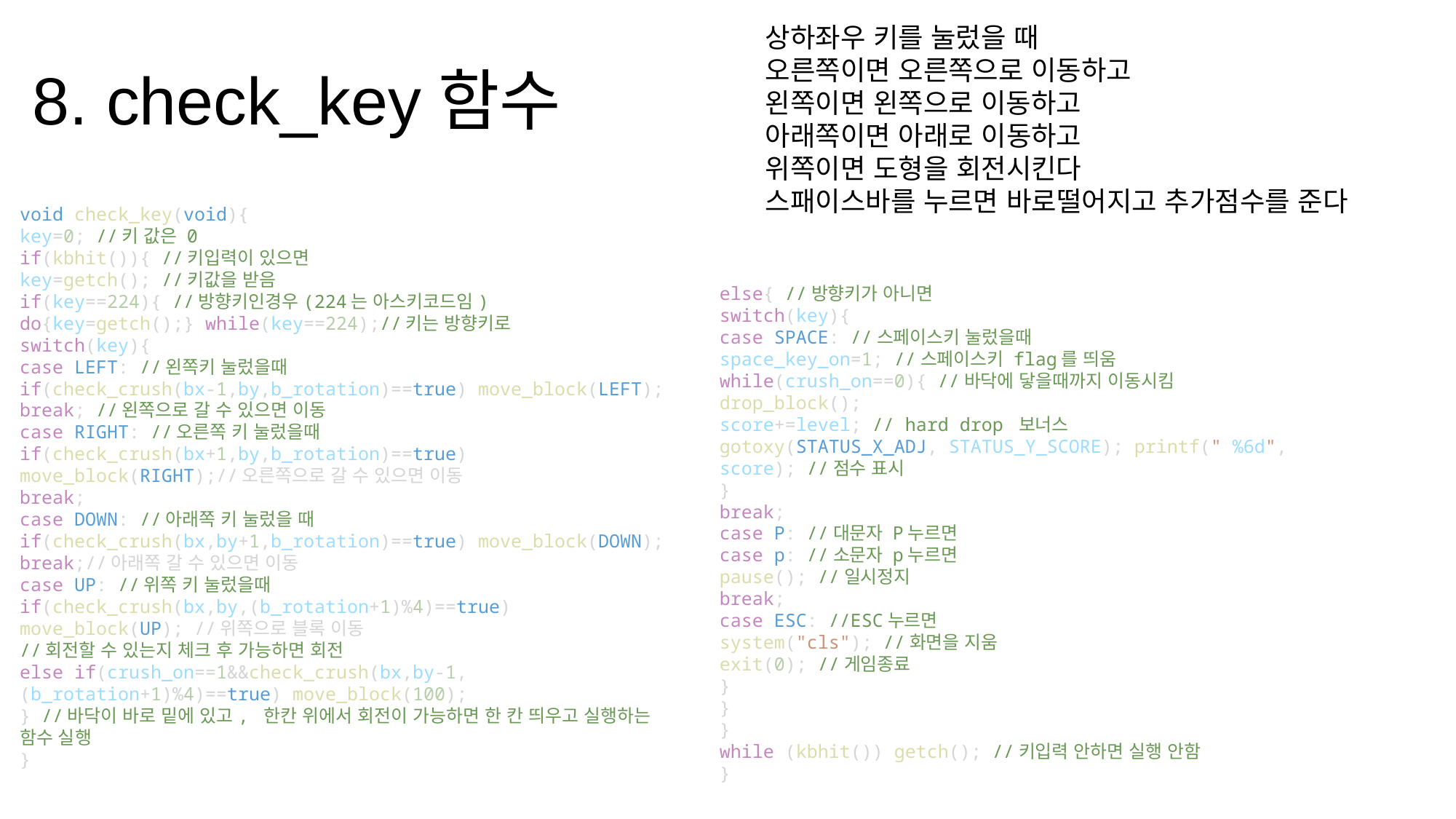

상하좌우 키를 눌렀을 때
오른쪽이면 오른쪽으로 이동하고
왼쪽이면 왼쪽으로 이동하고
아래쪽이면 아래로 이동하고
위쪽이면 도형을 회전시킨다
스패이스바를 누르면 바로떨어지고 추가점수를 준다
# 8. check_key함수
void check_key(void){
key=0; //키 값은 0
if(kbhit()){ //키입력이 있으면
key=getch(); //키값을 받음
if(key==224){ //방향키인경우(224는 아스키코드임)
do{key=getch();} while(key==224);//키는 방향키로
switch(key){
case LEFT: //왼쪽키 눌렀을때
if(check_crush(bx-1,by,b_rotation)==true) move_block(LEFT);
break; //왼쪽으로 갈 수 있으면 이동
case RIGHT: //오른쪽 키 눌렀을때
if(check_crush(bx+1,by,b_rotation)==true) move_block(RIGHT);//오른쪽으로 갈 수 있으면 이동
break;
case DOWN: //아래쪽 키 눌렀을 때if(check_crush(bx,by+1,b_rotation)==true) move_block(DOWN);
break;//아래쪽 갈 수 있으면 이동
case UP: //위쪽 키 눌렀을때
if(check_crush(bx,by,(b_rotation+1)%4)==true) move_block(UP); //위쪽으로 블록 이동
//회전할 수 있는지 체크 후 가능하면 회전
else if(crush_on==1&&check_crush(bx,by-1,(b_rotation+1)%4)==true) move_block(100);
} //바닥이 바로 밑에 있고, 한칸 위에서 회전이 가능하면 한 칸 띄우고 실행하는 함수 실행
}
else{ //방향키가 아니면
switch(key){
case SPACE: //스페이스키 눌렀을때
space_key_on=1; //스페이스키 flag를 띄움
while(crush_on==0){ //바닥에 닿을때까지 이동시킴
drop_block();
score+=level; // hard drop 보너스
gotoxy(STATUS_X_ADJ, STATUS_Y_SCORE); printf(" %6d", score); //점수 표시
}
break;
case P: //대문자 P누르면
case p: //소문자 p누르면
pause(); //일시정지
break;
case ESC: //ESC누르면
system("cls"); //화면을 지움
exit(0); //게임종료
}
}
}
while (kbhit()) getch(); //키입력 안하면 실행 안함
}